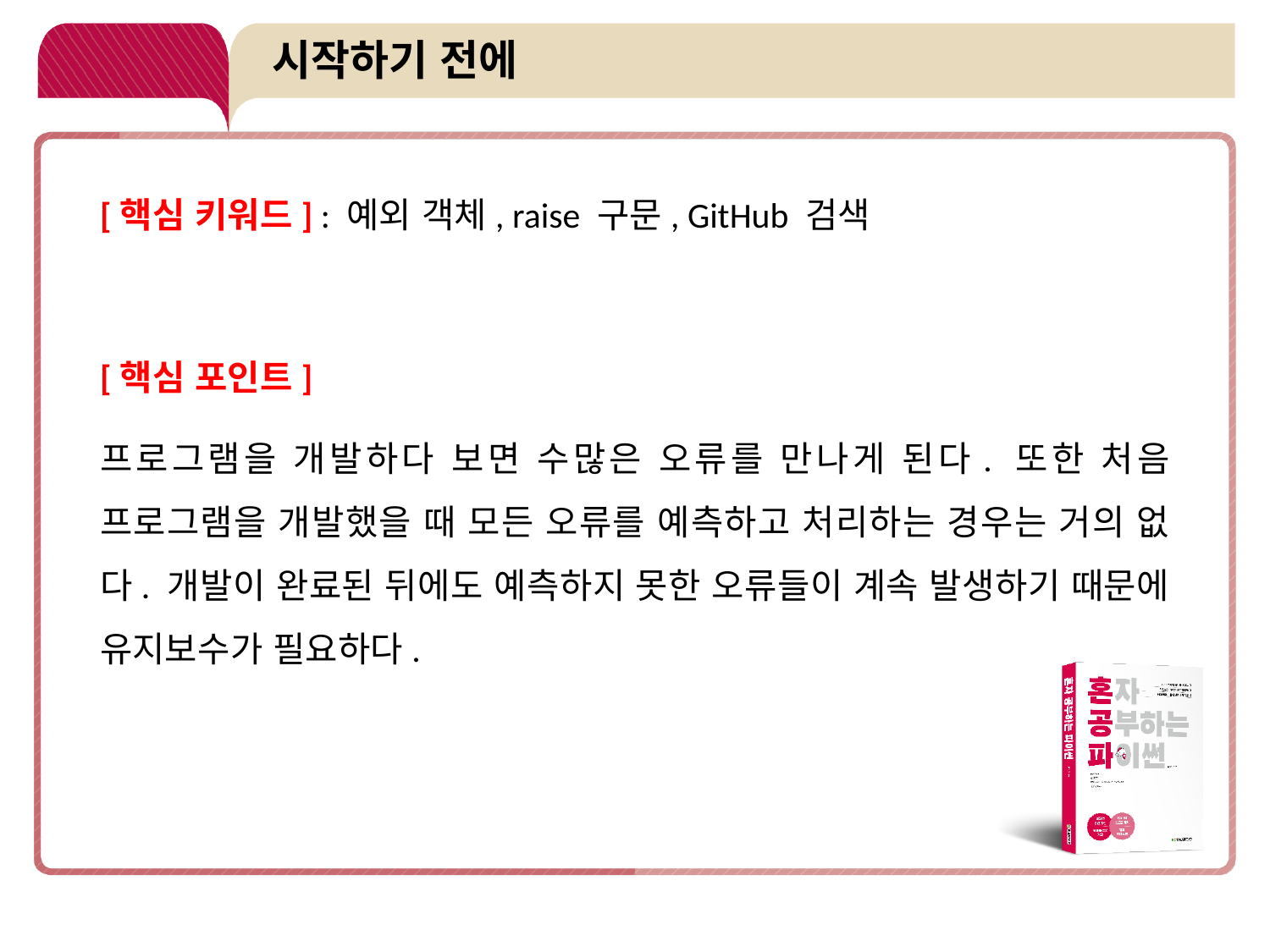

# 시작하기 전에
[핵심 키워드] : 예외 객체, raise 구문, GitHub 검색

[핵심 포인트]
프로그램을 개발하다 보면 수많은 오류를 만나게 된다. 또한 처음 프로그램을 개발했을 때 모든 오류를 예측하고 처리하는 경우는 거의 없다. 개발이 완료된 뒤에도 예측하지 못한 오류들이 계속 발생하기 때문에 유지보수가 필요하다.